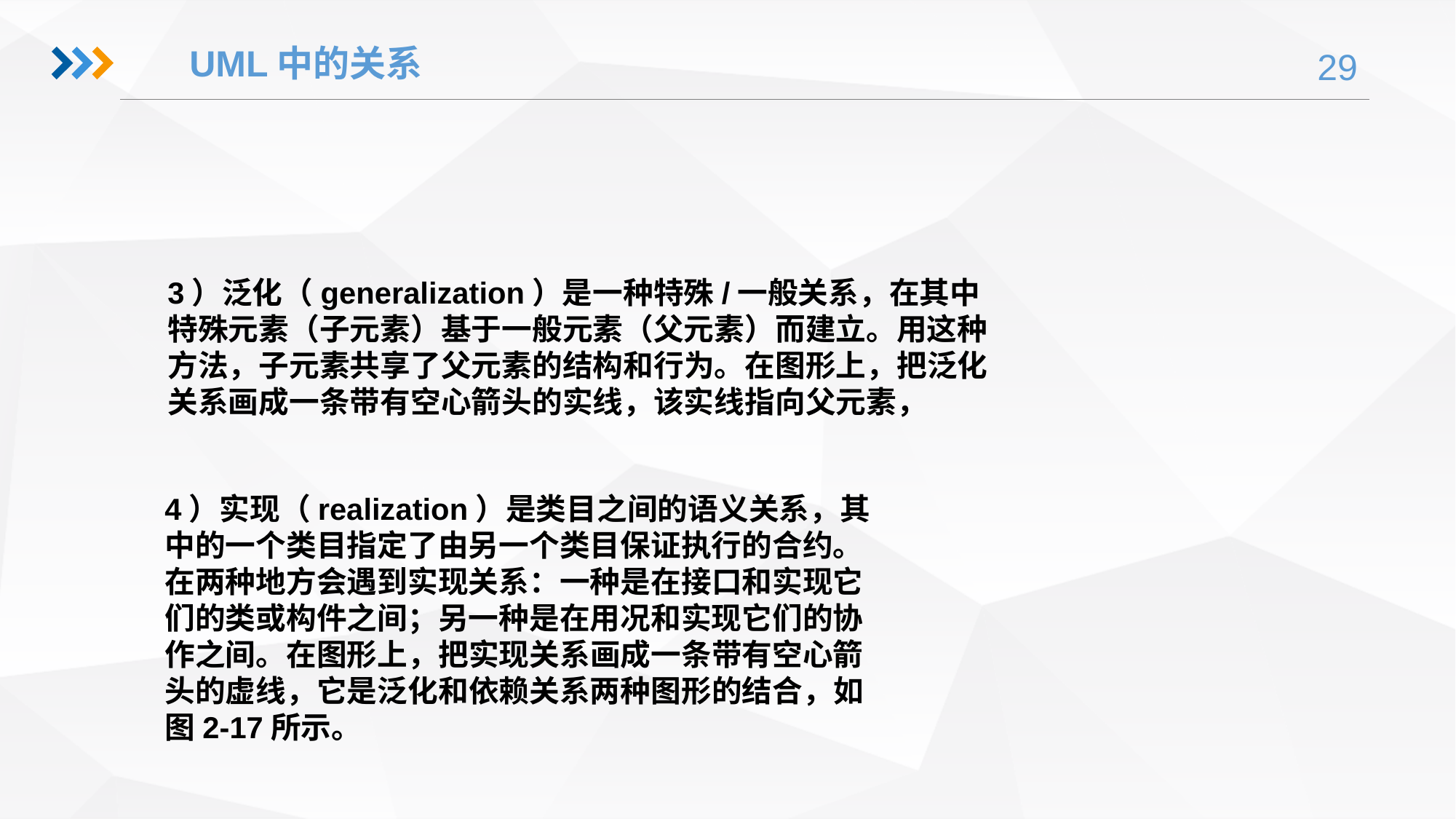

UML中的关系
3）泛化（generalization）是一种特殊/一般关系，在其中特殊元素（子元素）基于一般元素（父元素）而建立。用这种方法，子元素共享了父元素的结构和行为。在图形上，把泛化关系画成一条带有空心箭头的实线，该实线指向父元素，
4）实现（realization）是类目之间的语义关系，其中的一个类目指定了由另一个类目保证执行的合约。在两种地方会遇到实现关系：一种是在接口和实现它们的类或构件之间；另一种是在用况和实现它们的协作之间。在图形上，把实现关系画成一条带有空心箭头的虚线，它是泛化和依赖关系两种图形的结合，如图2-17所示。